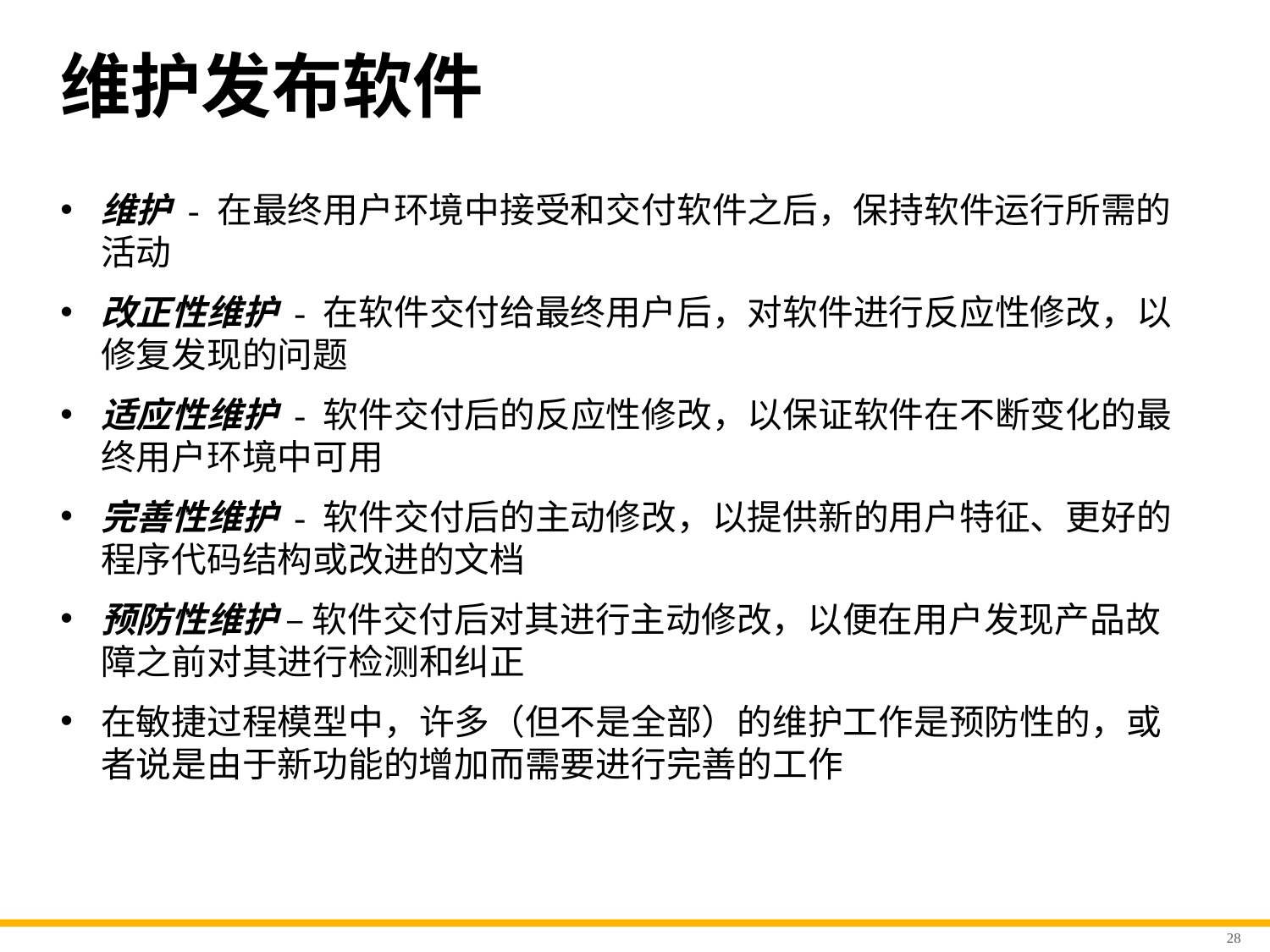

# 维护发布软件
维护 - 在最终用户环境中接受和交付软件之后，保持软件运行所需的活动
改正性维护 - 在软件交付给最终用户后，对软件进行反应性修改，以修复发现的问题
适应性维护 - 软件交付后的反应性修改，以保证软件在不断变化的最终用户环境中可用
完善性维护 - 软件交付后的主动修改，以提供新的用户特征、更好的程序代码结构或改进的文档
预防性维护 – 软件交付后对其进行主动修改，以便在用户发现产品故障之前对其进行检测和纠正
在敏捷过程模型中，许多（但不是全部）的维护工作是预防性的，或者说是由于新功能的增加而需要进行完善的工作

28